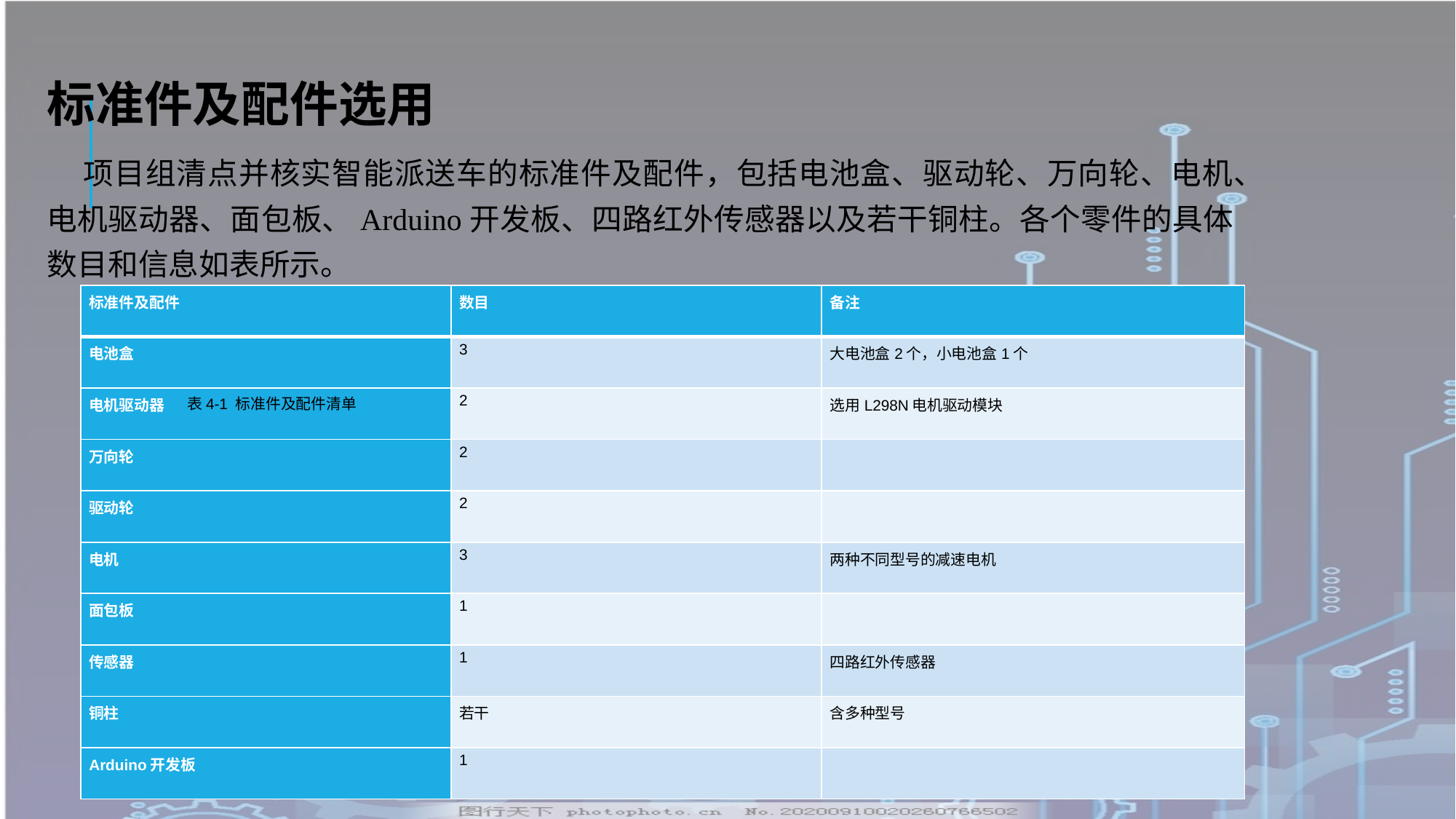

标准件及配件选用

项目组清点并核实智能派送车的标准件及配件，包括电池盒、驱动轮、万向轮、电机、电机驱动器、面包板、Arduino开发板、四路红外传感器以及若干铜柱。各个零件的具体数目和信息如表所示。
| 标准件及配件 | 数目 | 备注 |
| --- | --- | --- |
| 电池盒 | 3 | 大电池盒2个，小电池盒1个 |
| 电机驱动器 | 2 | 选用L298N电机驱动模块 |
| 万向轮 | 2 |  |
| 驱动轮 | 2 |  |
| 电机 | 3 | 两种不同型号的减速电机 |
| 面包板 | 1 |  |
| 传感器 | 1 | 四路红外传感器 |
| 铜柱 | 若干 | 含多种型号 |
| Arduino开发板 | 1 |  |
表4-1 标准件及配件清单